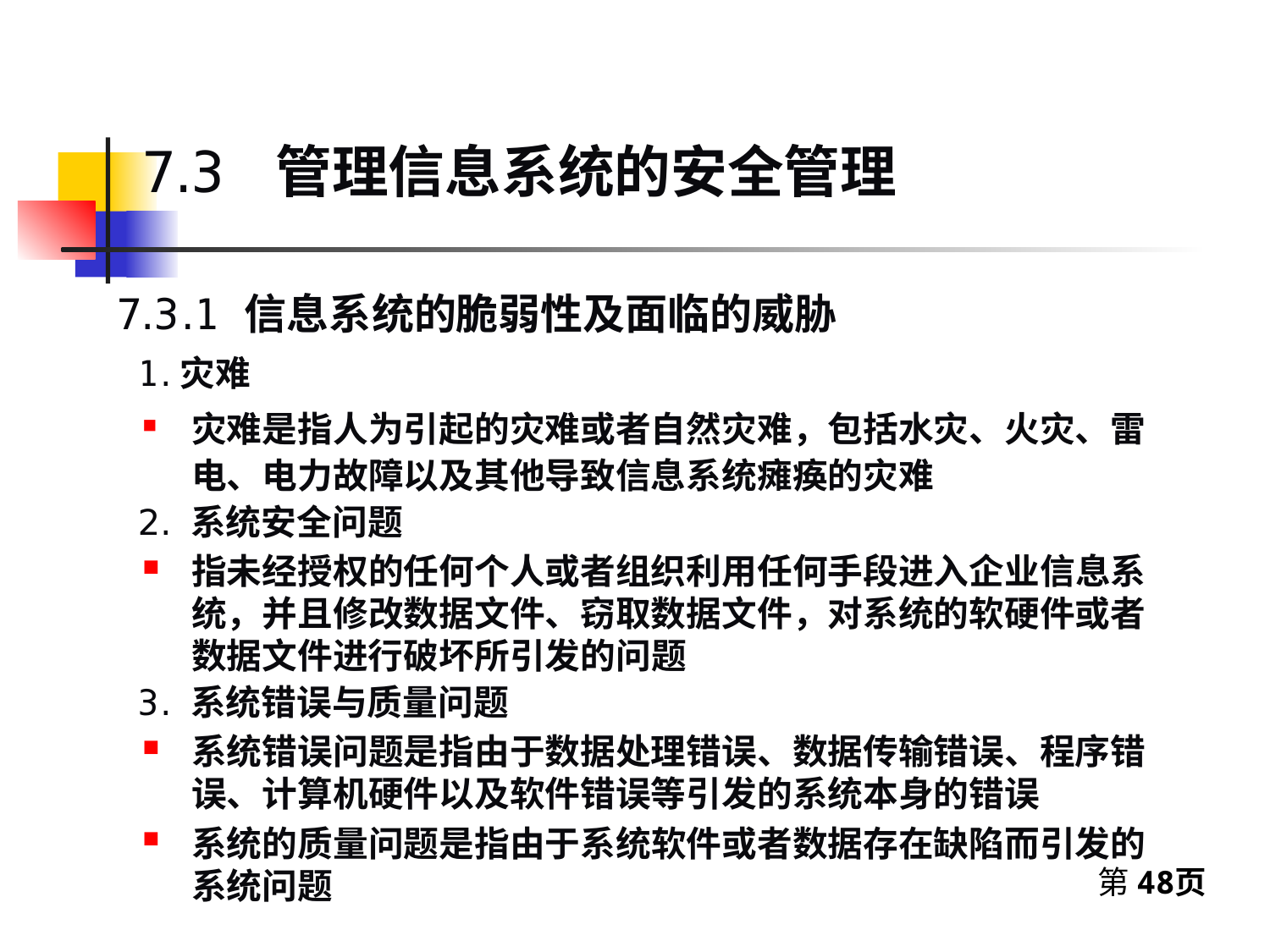

7.3  管理信息系统的安全管理
7.3.1 信息系统的脆弱性及面临的威胁
  1.灾难
灾难是指人为引起的灾难或者自然灾难，包括水灾、火灾、雷电、电力故障以及其他导致信息系统瘫痪的灾难
  2. 系统安全问题
指未经授权的任何个人或者组织利用任何手段进入企业信息系统，并且修改数据文件、窃取数据文件，对系统的软硬件或者数据文件进行破坏所引发的问题
  3. 系统错误与质量问题
系统错误问题是指由于数据处理错误、数据传输错误、程序错误、计算机硬件以及软件错误等引发的系统本身的错误
系统的质量问题是指由于系统软件或者数据存在缺陷而引发的系统问题